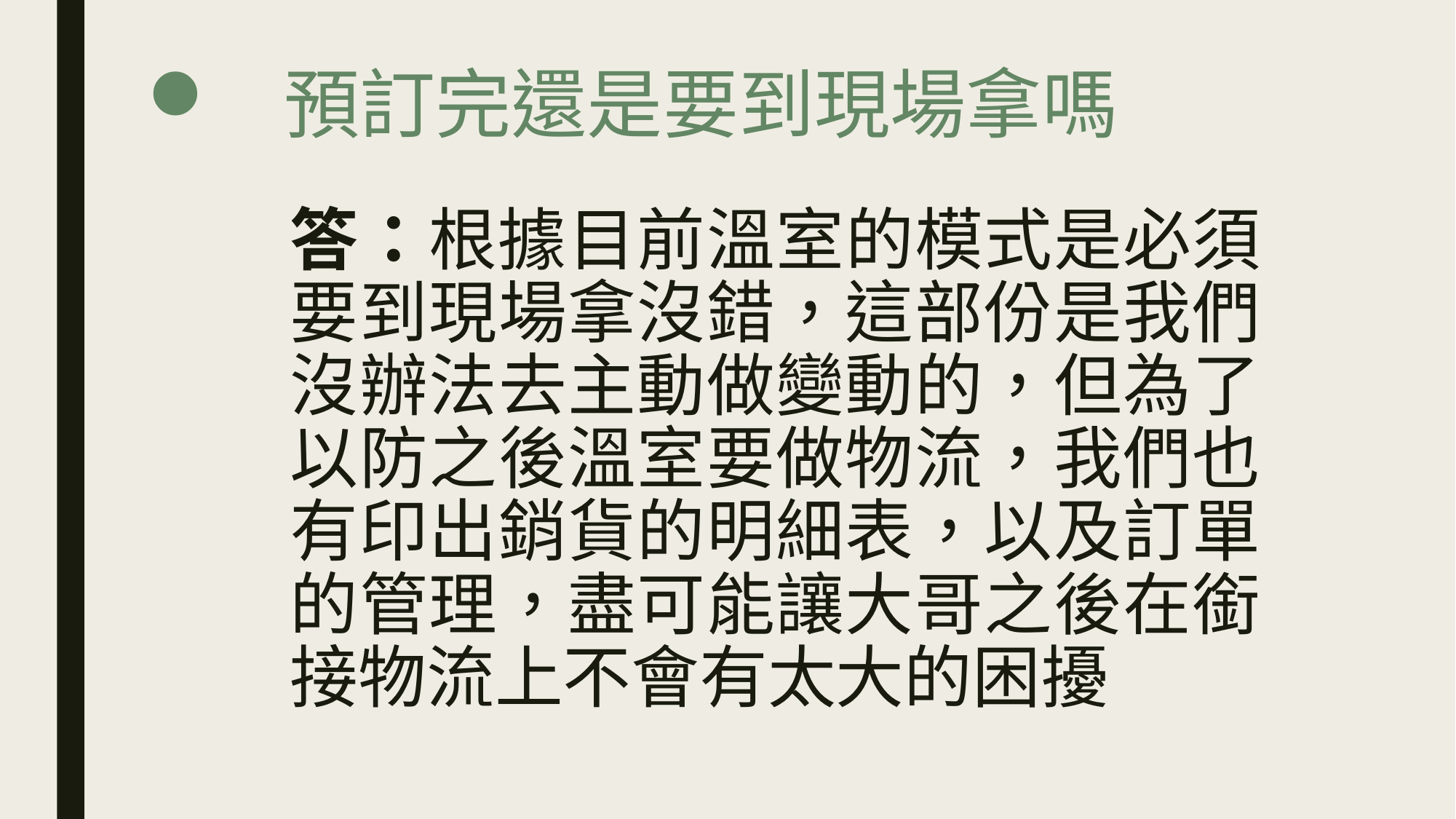

預訂完還是要到現場拿嗎

答：根據目前溫室的模式是必須要到現場拿沒錯，這部份是我們沒辦法去主動做變動的，但為了以防之後溫室要做物流，我們也有印出銷貨的明細表，以及訂單的管理，盡可能讓大哥之後在銜接物流上不會有太大的困擾